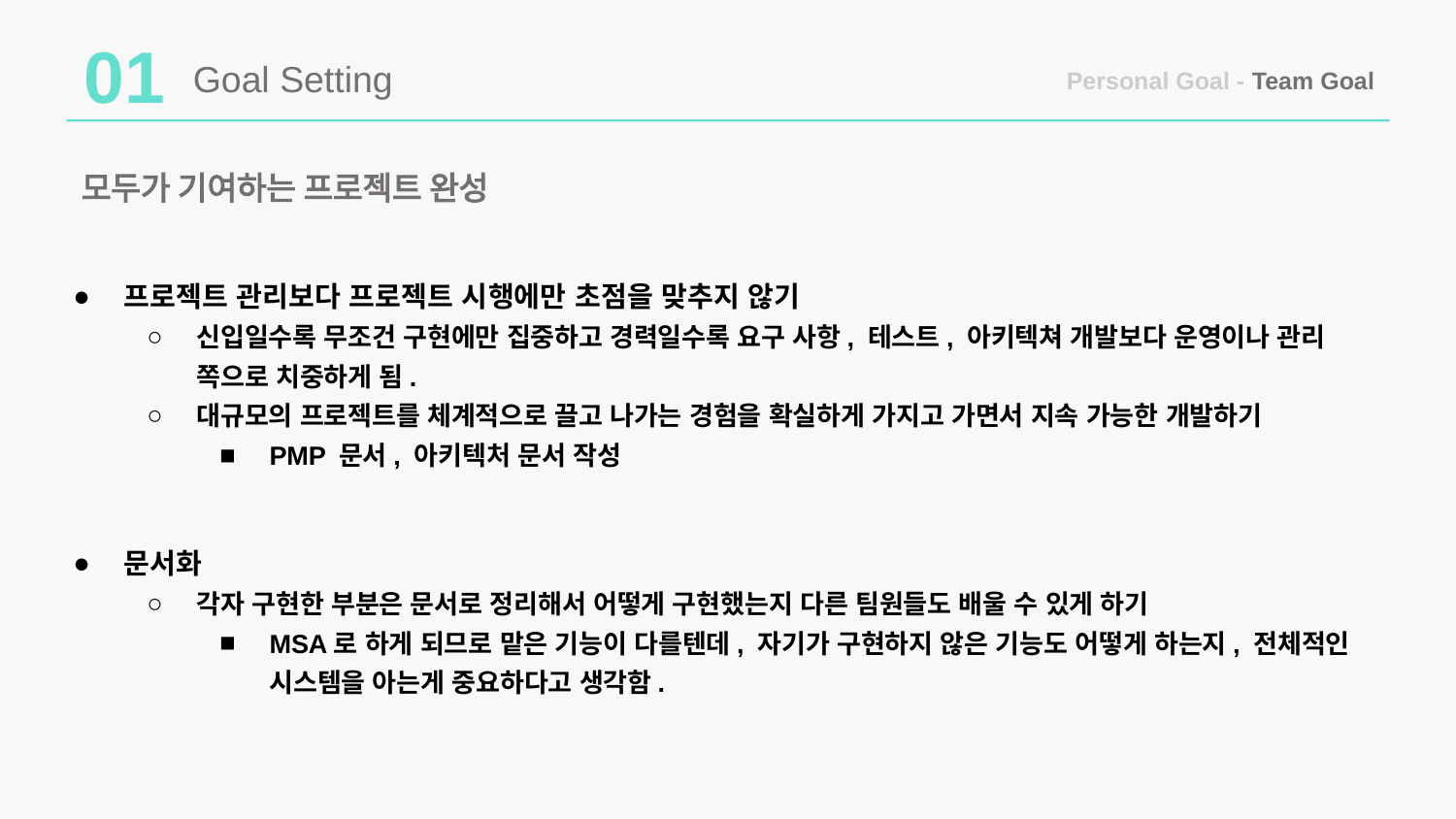

01
Goal Setting
Personal Goal - Team Goal

 모두가 기여하는 프로젝트 완성
프로젝트 관리보다 프로젝트 시행에만 초점을 맞추지 않기
신입일수록 무조건 구현에만 집중하고 경력일수록 요구 사항, 테스트, 아키텍쳐 개발보다 운영이나 관리 쪽으로 치중하게 됨.
대규모의 프로젝트를 체계적으로 끌고 나가는 경험을 확실하게 가지고 가면서 지속 가능한 개발하기
PMP 문서, 아키텍처 문서 작성

문서화
각자 구현한 부분은 문서로 정리해서 어떻게 구현했는지 다른 팀원들도 배울 수 있게 하기
MSA로 하게 되므로 맡은 기능이 다를텐데, 자기가 구현하지 않은 기능도 어떻게 하는지, 전체적인 시스템을 아는게 중요하다고 생각함.